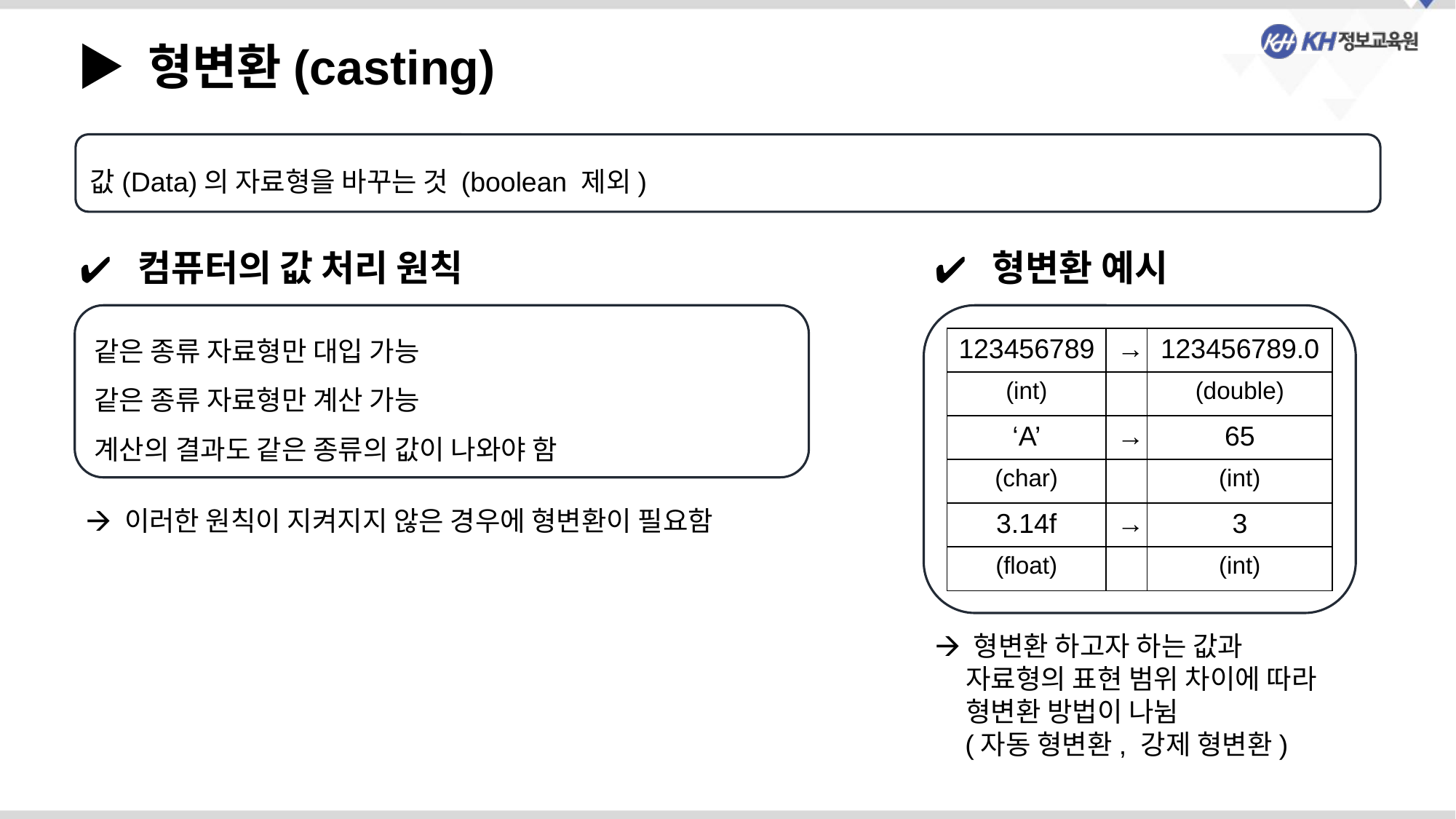

▶ 형변환(casting)
값(Data)의 자료형을 바꾸는 것 (boolean 제외)
 컴퓨터의 값 처리 원칙
 형변환 예시
같은 종류 자료형만 대입 가능
같은 종류 자료형만 계산 가능
계산의 결과도 같은 종류의 값이 나와야 함

| 123456789 | → | 123456789.0 |
| --- | --- | --- |
| (int) |  | (double) |
| ‘A’ | → | 65 |
| (char) |  | (int) |
| 3.14f | → | 3 |
| (float) |  | (int) |
🡪 이러한 원칙이 지켜지지 않은 경우에 형변환이 필요함
🡪 형변환 하고자 하는 값과
    자료형의 표현 범위 차이에 따라
    형변환 방법이 나뉨
    (자동 형변환, 강제 형변환)